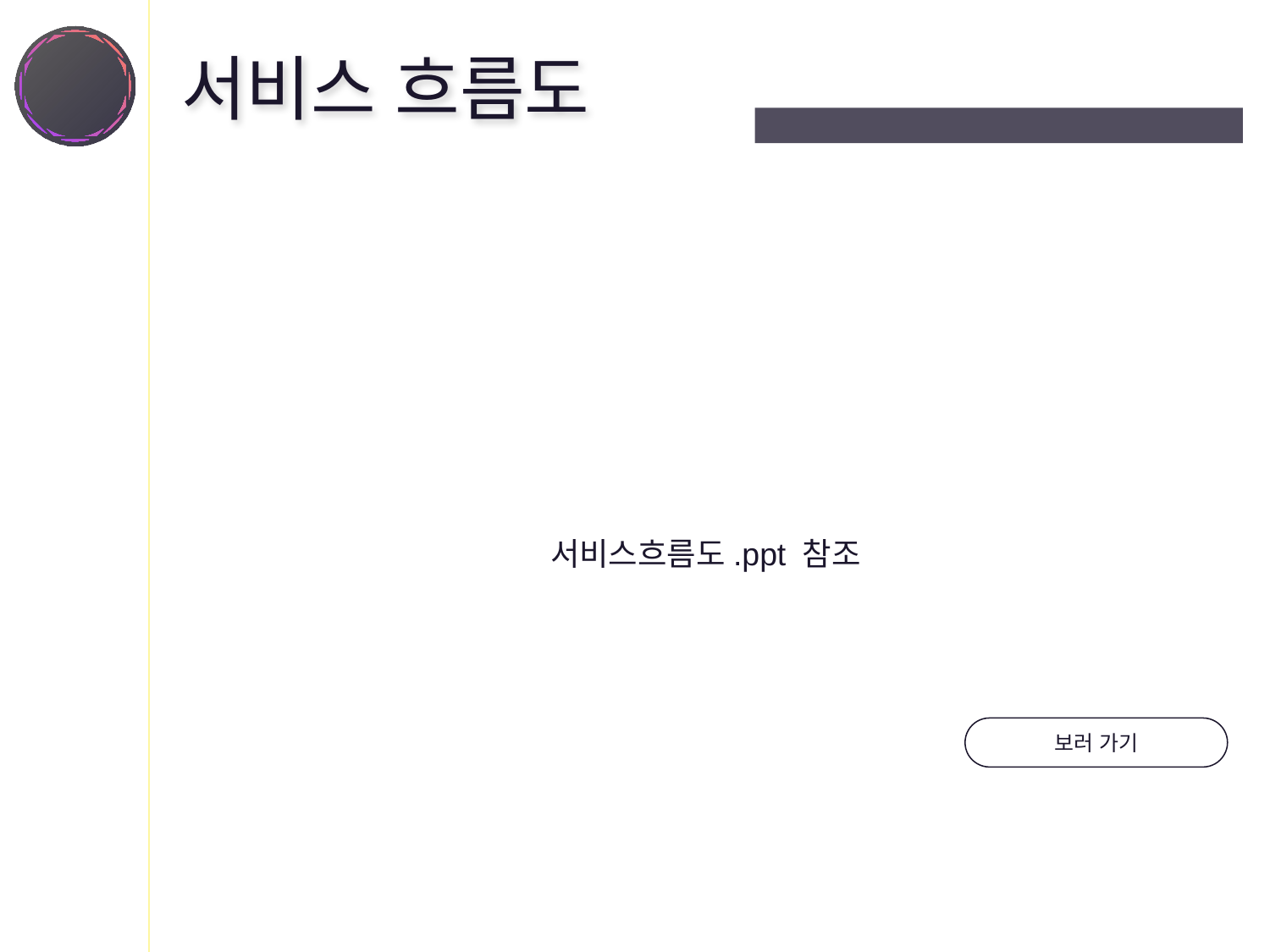

# 서비스 흐름도
03
Service Flow Chart.
서비스흐름도.ppt 참조
보러 가기